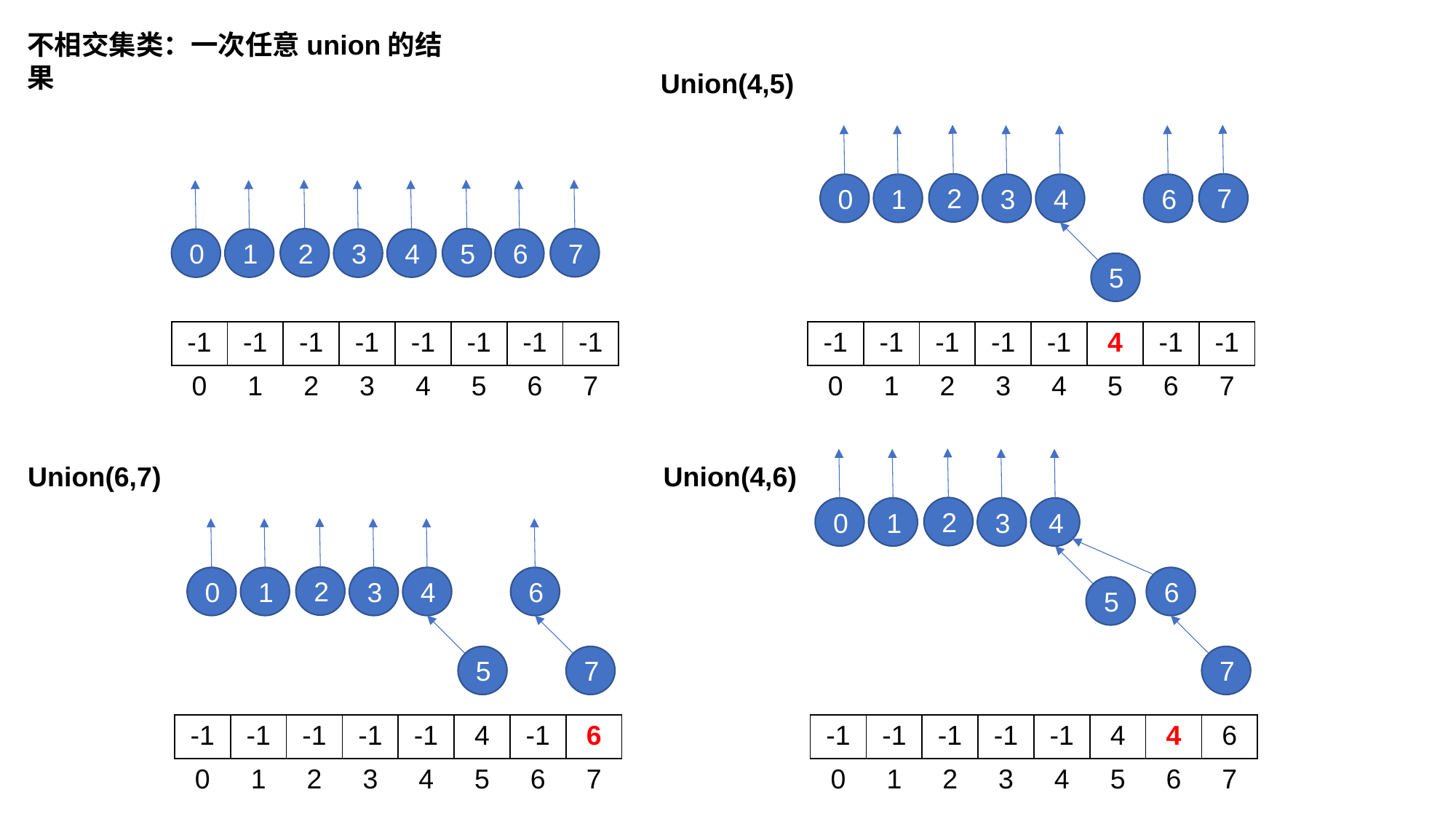

不相交集类：一次任意union的结果
Union(4,5)
2
7
0
1
3
4
6
2
5
7
0
1
3
4
6
5
| -1 | -1 | -1 | -1 | -1 | -1 | -1 | -1 |
| --- | --- | --- | --- | --- | --- | --- | --- |
| 0 | 1 | 2 | 3 | 4 | 5 | 6 | 7 |
| -1 | -1 | -1 | -1 | -1 | 4 | -1 | -1 |
| --- | --- | --- | --- | --- | --- | --- | --- |
| 0 | 1 | 2 | 3 | 4 | 5 | 6 | 7 |
Union(6,7)
Union(4,6)
2
0
1
3
4
2
0
1
3
4
6
6
5
5
7
7
| -1 | -1 | -1 | -1 | -1 | 4 | -1 | 6 |
| --- | --- | --- | --- | --- | --- | --- | --- |
| 0 | 1 | 2 | 3 | 4 | 5 | 6 | 7 |
| -1 | -1 | -1 | -1 | -1 | 4 | 4 | 6 |
| --- | --- | --- | --- | --- | --- | --- | --- |
| 0 | 1 | 2 | 3 | 4 | 5 | 6 | 7 |